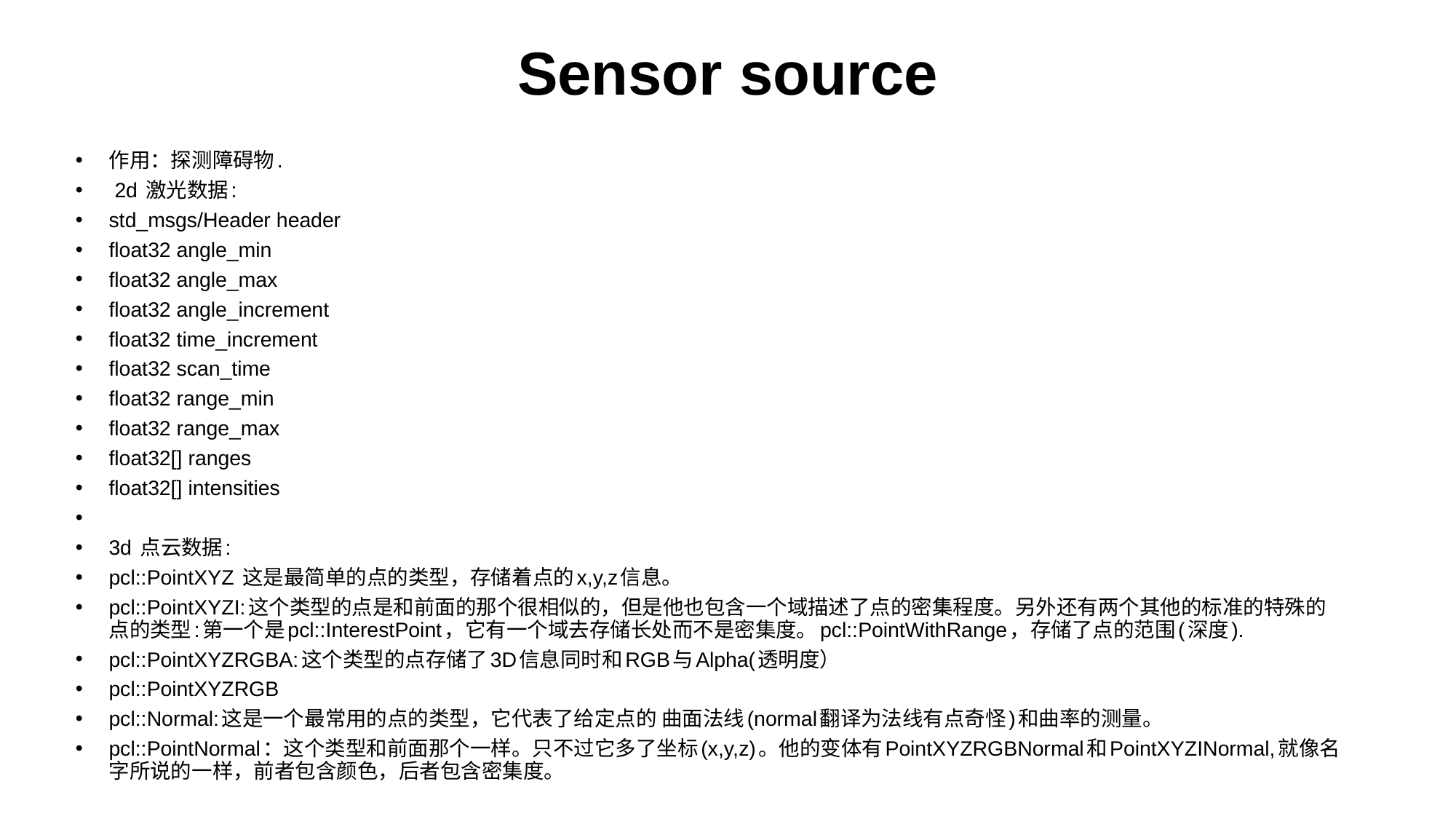

# Sensor source
作用：探测障碍物.
 2d 激光数据:
std_msgs/Header header
float32 angle_min
float32 angle_max
float32 angle_increment
float32 time_increment
float32 scan_time
float32 range_min
float32 range_max
float32[] ranges
float32[] intensities

3d 点云数据:
pcl::PointXYZ 这是最简单的点的类型，存储着点的x,y,z信息。
pcl::PointXYZI:这个类型的点是和前面的那个很相似的，但是他也包含一个域描述了点的密集程度。另外还有两个其他的标准的特殊的点的类型:第一个是pcl::InterestPoint，它有一个域去存储长处而不是密集度。pcl::PointWithRange，存储了点的范围(深度).
pcl::PointXYZRGBA:这个类型的点存储了3D信息同时和RGB与Alpha(透明度）
pcl::PointXYZRGB
pcl::Normal:这是一个最常用的点的类型，它代表了给定点的 曲面法线(normal翻译为法线有点奇怪)和曲率的测量。
pcl::PointNormal：这个类型和前面那个一样。只不过它多了坐标(x,y,z)。他的变体有PointXYZRGBNormal和PointXYZINormal,就像名字所说的一样，前者包含颜色，后者包含密集度。